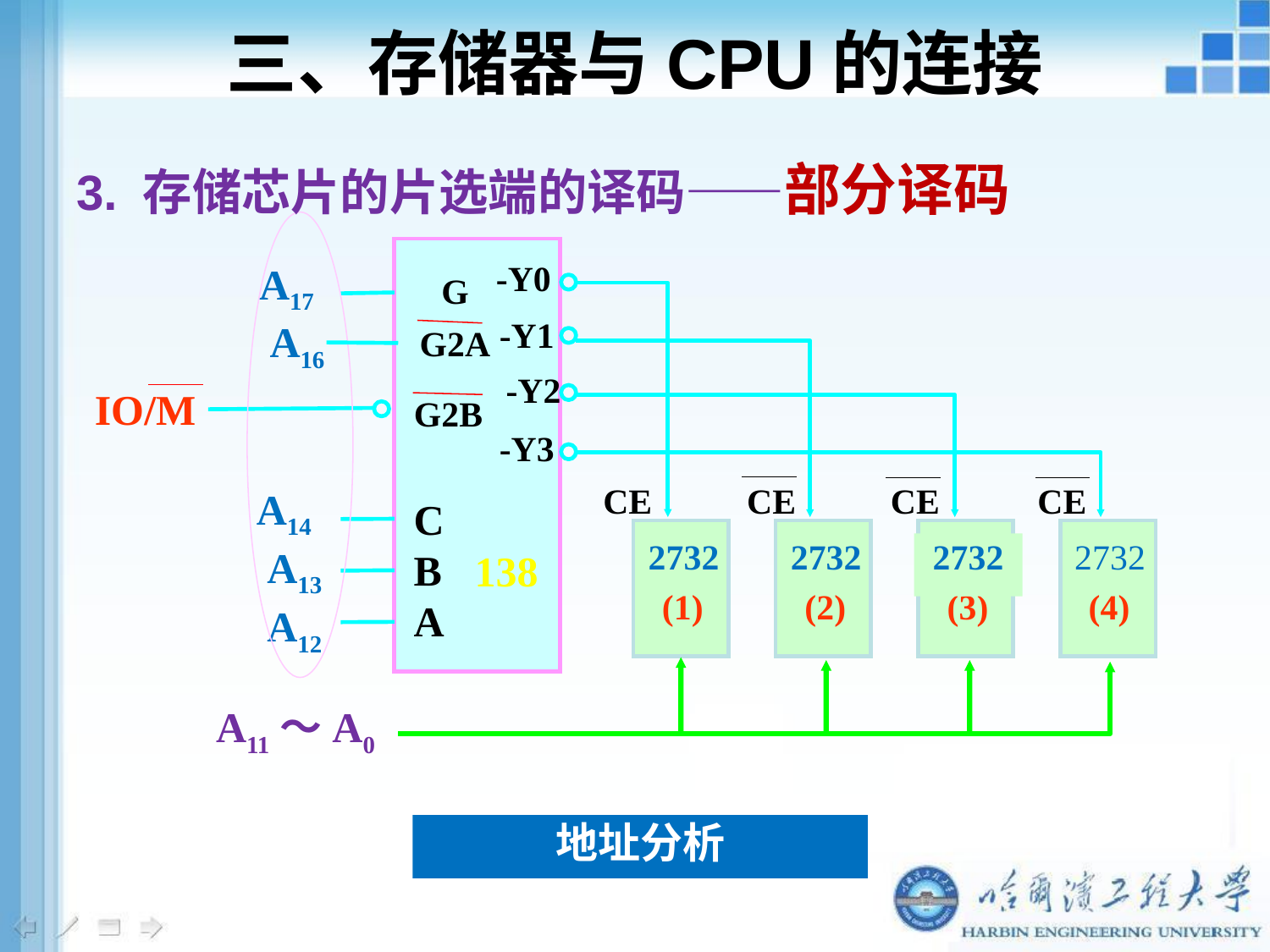

三、存储器与CPU的连接
3. 存储芯片的片选端的译码——部分译码

-Y0
A17
A16
G

-Y1
G2A

-Y2
IO/M

   G2B

-Y3

CE

CE

CE

CE

A14
A13
A12
C
B
A

2732
2732
2732
2732
138
(1)
(2)
(3)
(4)

A11～A0

地址分析